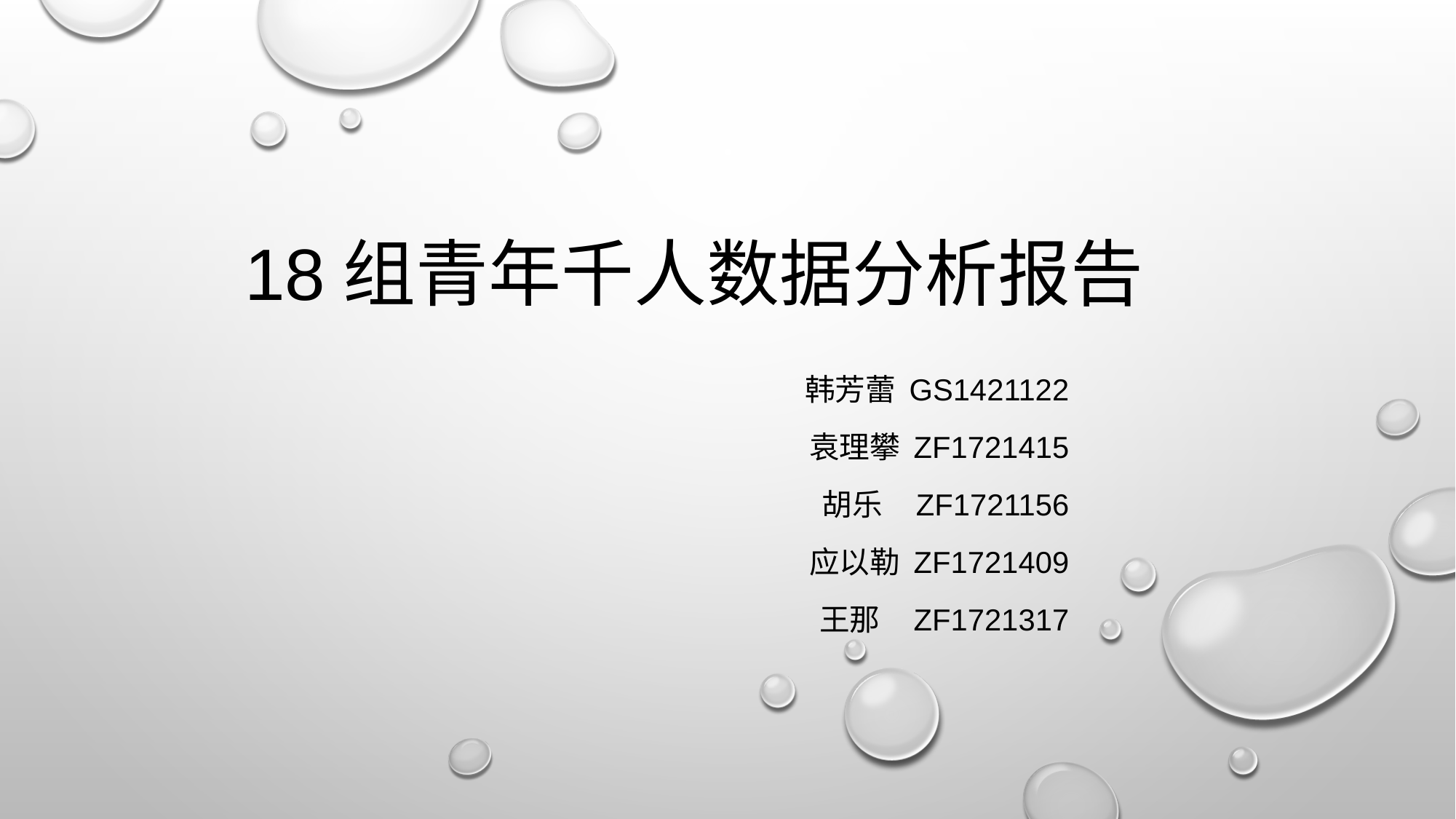

# 18组青年千人数据分析报告
韩芳蕾 GS1421122
袁理攀 ZF1721415
  胡乐    ZF1721156
 应以勒 ZF1721409
 王那    ZF1721317